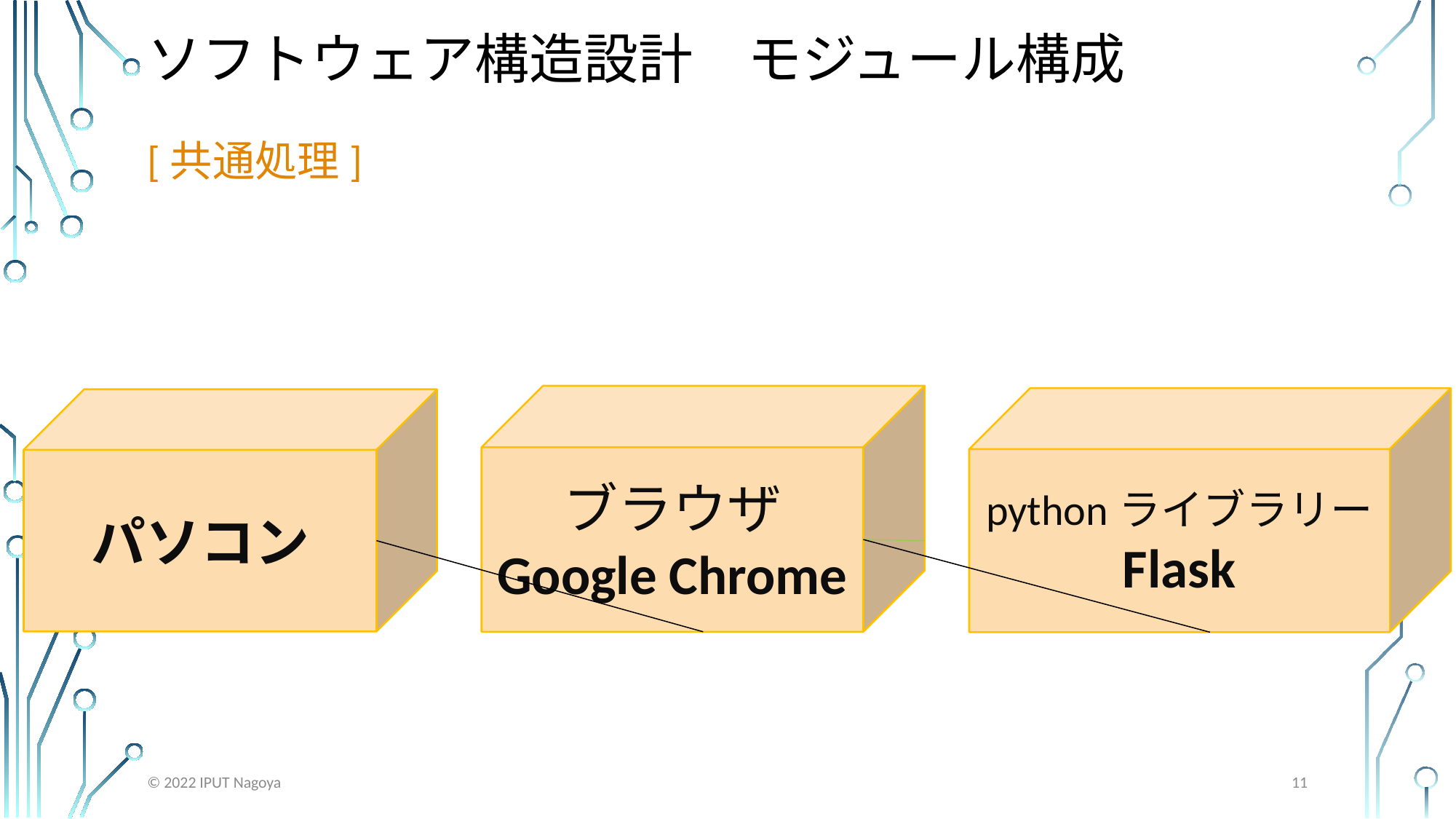

# ソフトウェア構造設計　モジュール構成
[共通処理]
ブラウザ
Google Chrome
pythonライブラリー
Flask
パソコン
11
©️ 2022 IPUT Nagoya